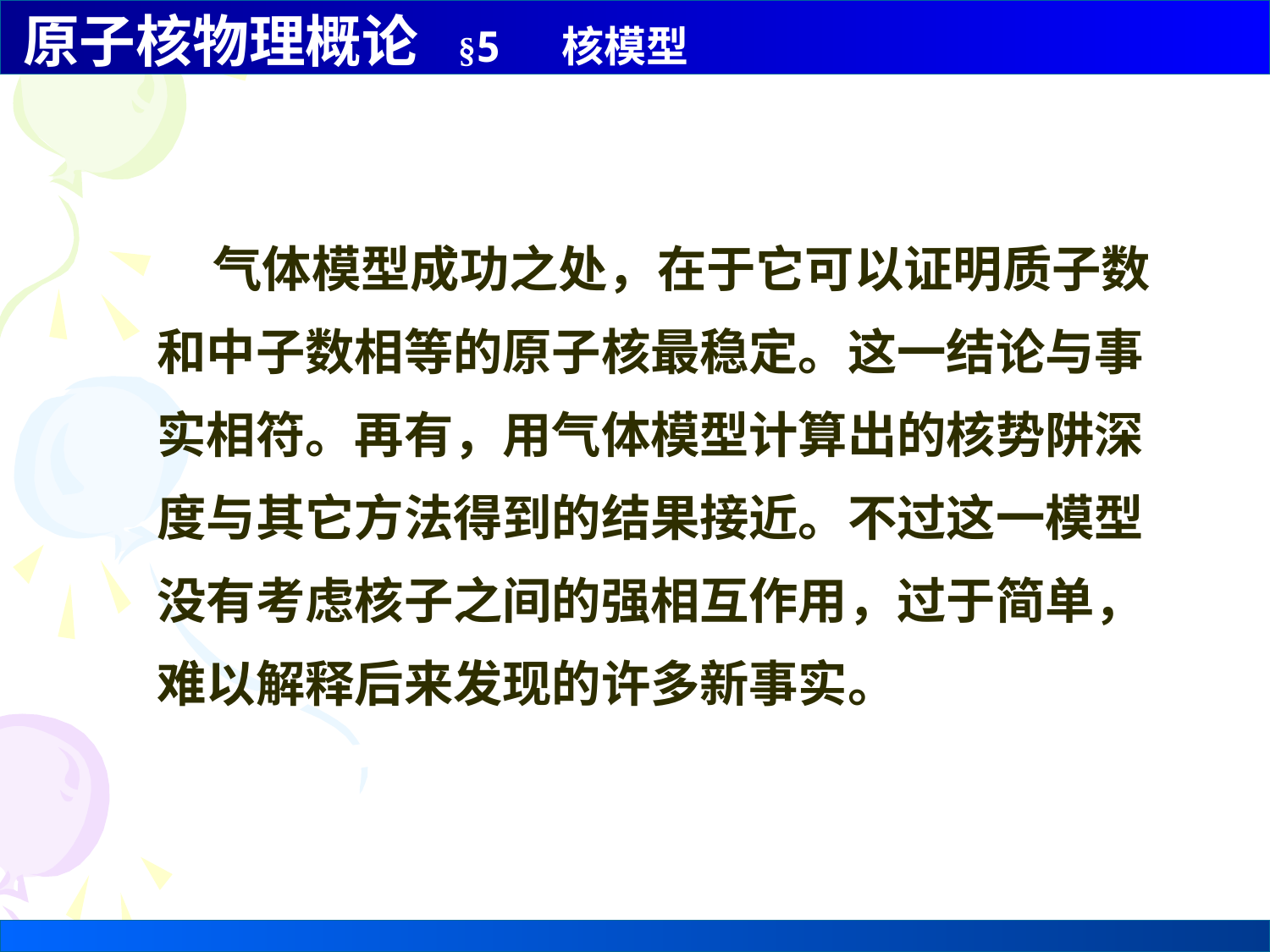

气体模型成功之处，在于它可以证明质子数和中子数相等的原子核最稳定。这一结论与事实相符。再有，用气体模型计算出的核势阱深度与其它方法得到的结果接近。不过这一模型没有考虑核子之间的强相互作用，过于简单，难以解释后来发现的许多新事实。